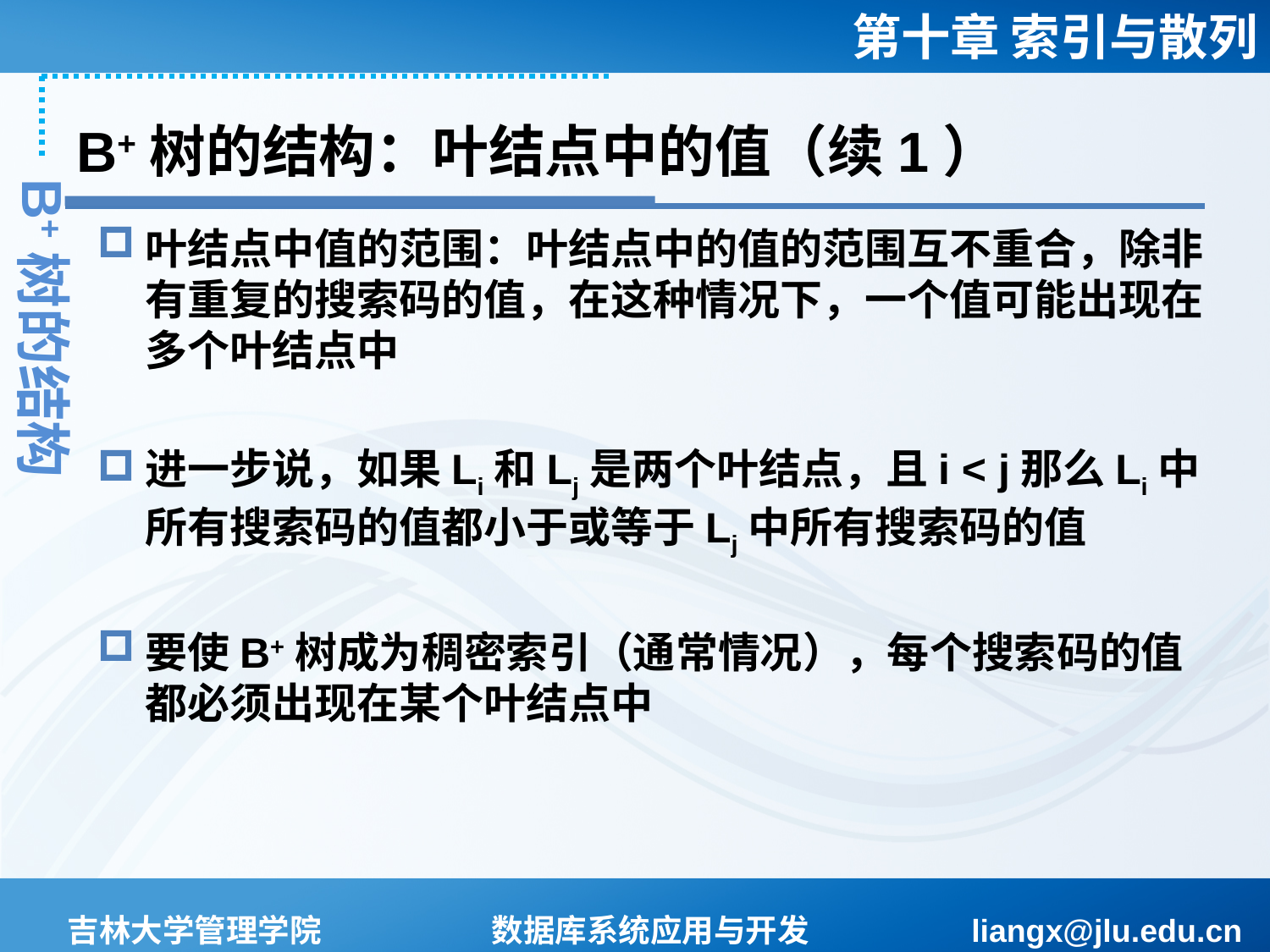

# B+树的结构：叶结点中的值（续1）
B+树的结构
叶结点中值的范围：叶结点中的值的范围互不重合，除非有重复的搜索码的值，在这种情况下，一个值可能出现在多个叶结点中

进一步说，如果Li和Lj是两个叶结点，且i < j那么Li中所有搜索码的值都小于或等于Lj中所有搜索码的值

要使B+树成为稠密索引（通常情况），每个搜索码的值都必须出现在某个叶结点中